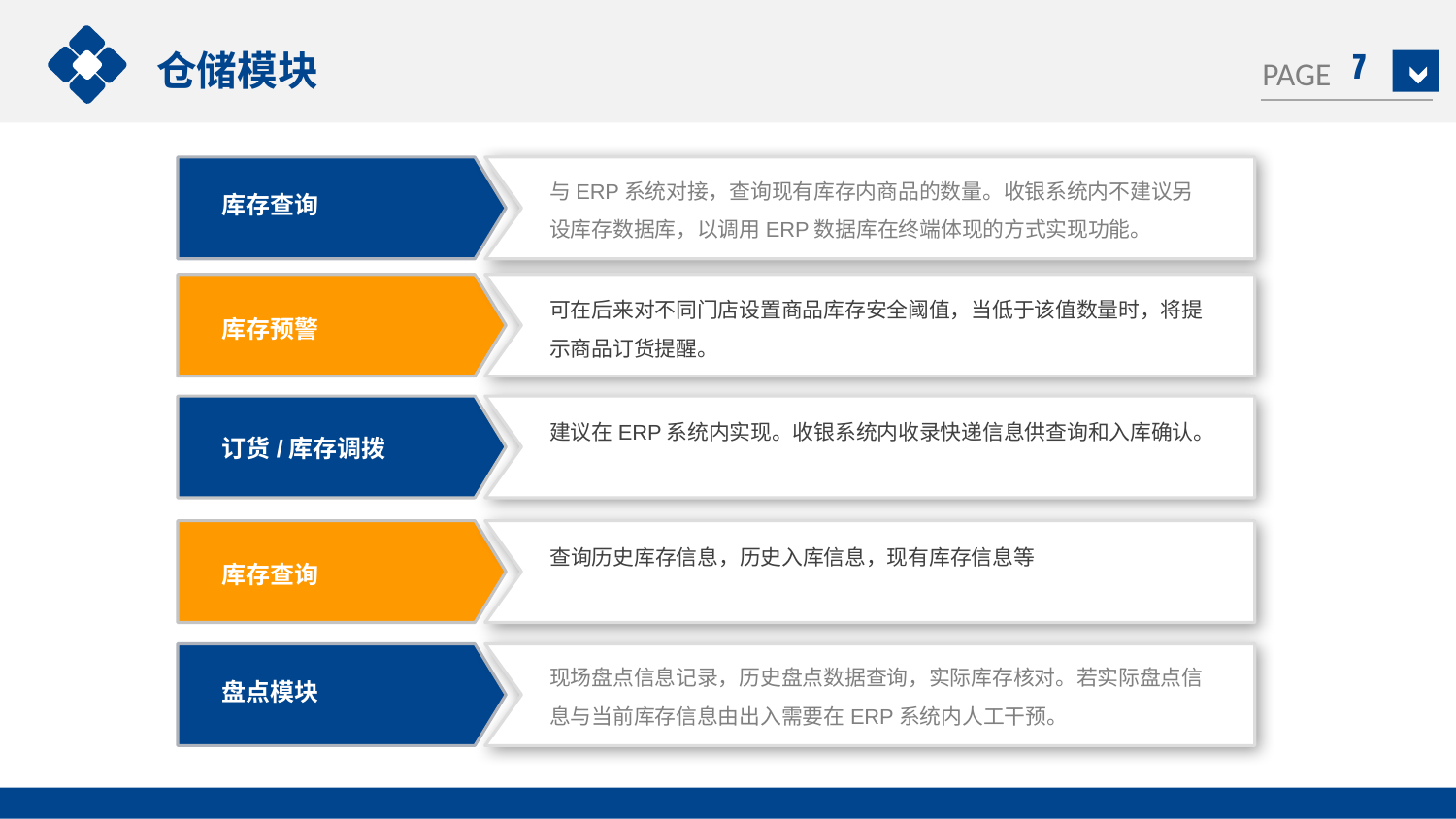

仓储模块
7

与ERP系统对接，查询现有库存内商品的数量。收银系统内不建议另设库存数据库，以调用ERP数据库在终端体现的方式实现功能。
库存查询

库存预警
可在后来对不同门店设置商品库存安全阈值，当低于该值数量时，将提示商品订货提醒。

建议在ERP系统内实现。收银系统内收录快递信息供查询和入库确认。
订货/库存调拨

查询历史库存信息，历史入库信息，现有库存信息等
库存查询

现场盘点信息记录，历史盘点数据查询，实际库存核对。若实际盘点信息与当前库存信息由出入需要在ERP系统内人工干预。
盘点模块